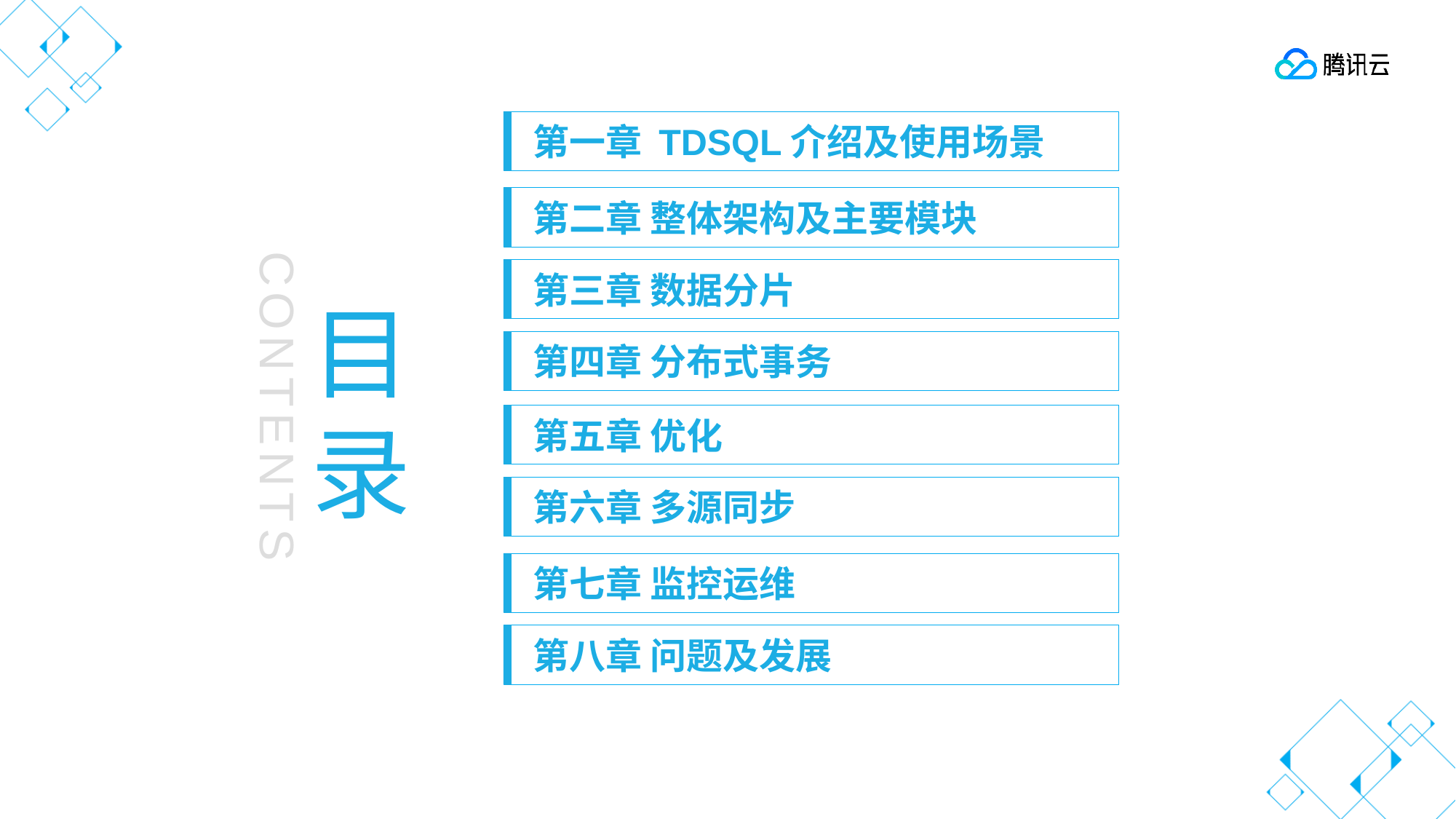

第一章 TDSQL介绍及使用场景
第二章 整体架构及主要模块

目
录
第三章 数据分片

第四章 分布式事务

CONTENTS
第五章 优化

第六章 多源同步
第七章 监控运维

第八章 问题及发展